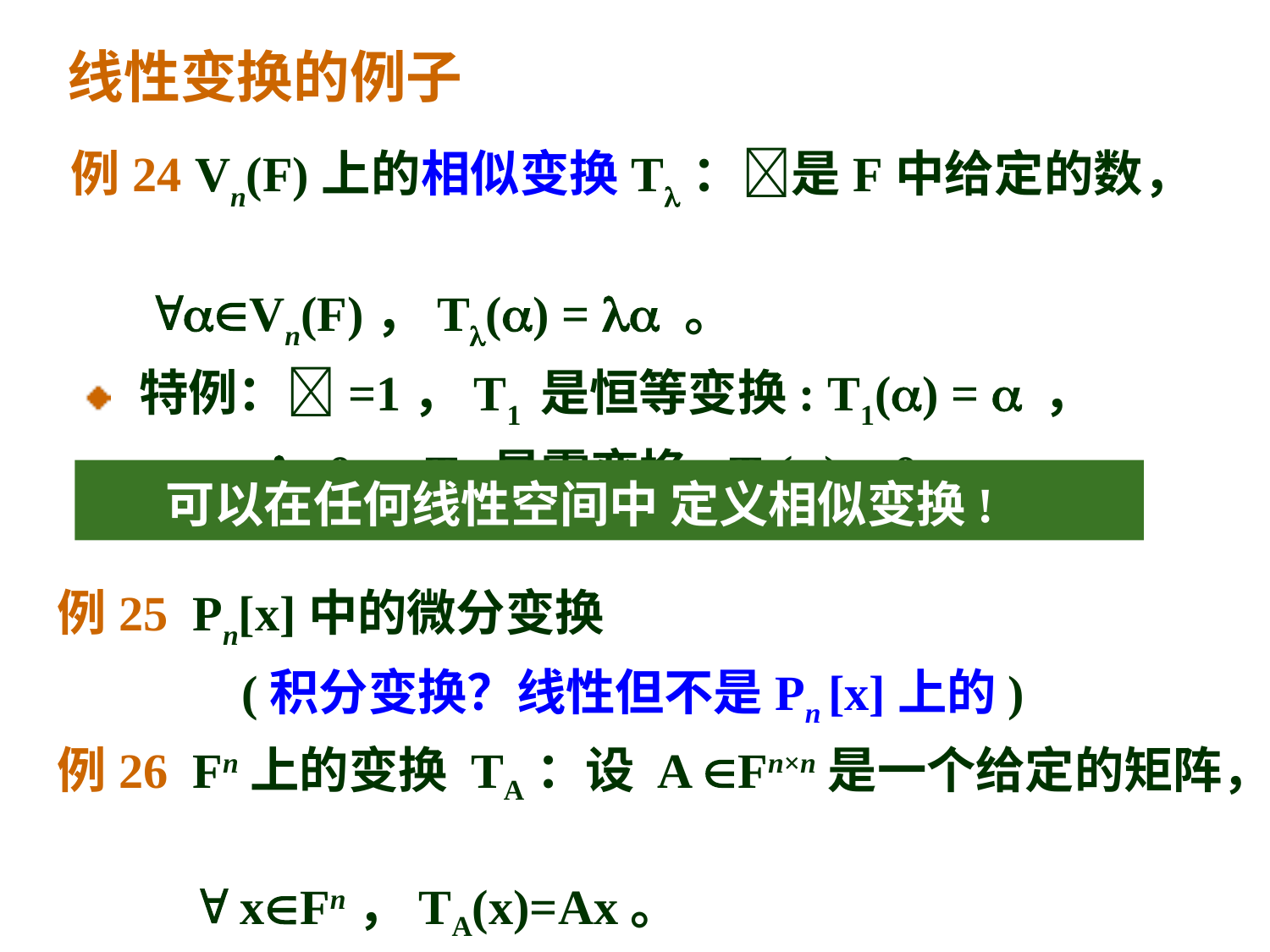

线性变换的例子
    例24 Vn(F)上的相似变换Tλ：λ是F中给定的数，
           ∀α∈Vn(F)，Tλ(α) = λα 。
 特例：λ=1，T1 是恒等变换: T1(α) = α ，
                λ=0，T0 是零变换: T0(α) = 0 。
     可以在任何线性空间中 定义相似变换!
例25  Pn[x]中的微分变换
               (积分变换？线性但不是Pn [x]上的)
例26  Fn上的变换 TA：设 A ∈Fn×n是一个给定的矩阵，
           ∀ x∈Fn，TA(x)=Ax。